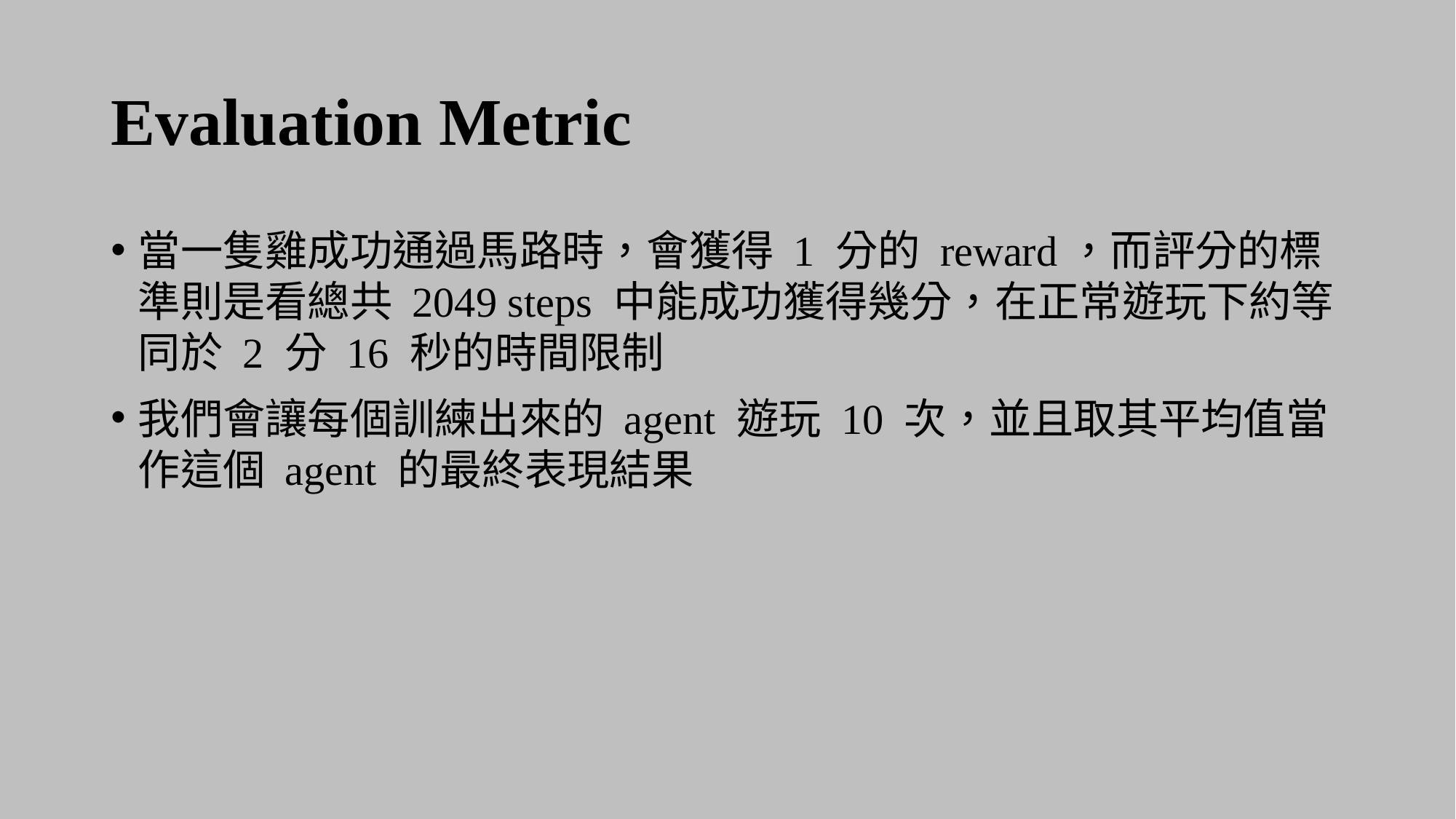

# Evaluation Metric
當一隻雞成功通過馬路時，會獲得 1 分的 reward，而評分的標準則是看總共 2049 steps 中能成功獲得幾分，在正常遊玩下約等同於 2 分 16 秒的時間限制
我們會讓每個訓練出來的 agent 遊玩 10 次，並且取其平均值當作這個 agent 的最終表現結果